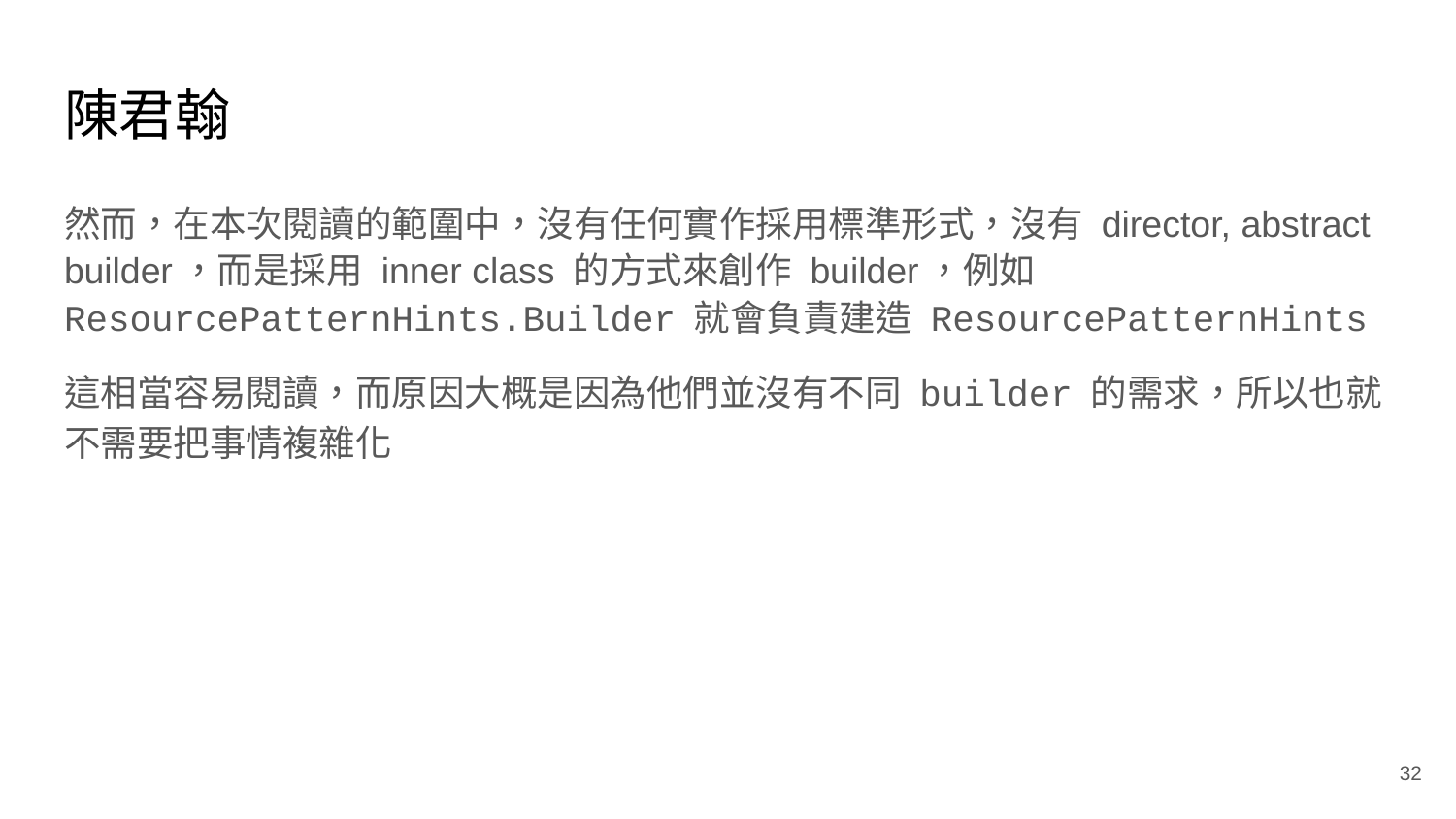

# 陳君翰
然而，在本次閱讀的範圍中，沒有任何實作採用標準形式，沒有 director, abstract builder，而是採用 inner class 的方式來創作 builder，例如 ResourcePatternHints.Builder 就會負責建造 ResourcePatternHints
這相當容易閱讀，而原因大概是因為他們並沒有不同 builder 的需求，所以也就不需要把事情複雜化
32